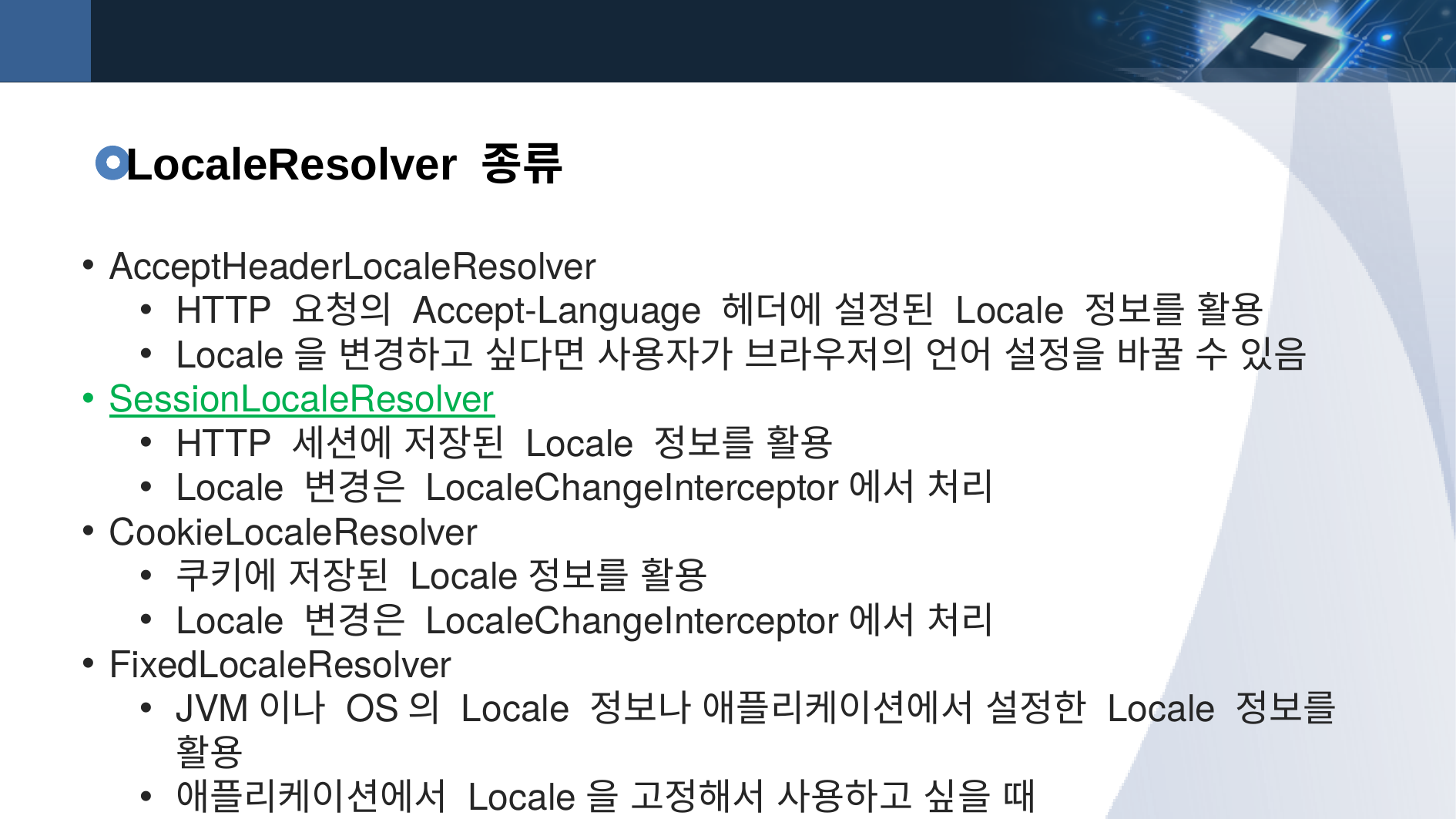

LocaleResolver 종류

AcceptHeaderLocaleResolver
HTTP 요청의 Accept-Language 헤더에 설정된 Locale 정보를 활용
Locale을 변경하고 싶다면 사용자가 브라우저의 언어 설정을 바꿀 수 있음
SessionLocaleResolver
HTTP 세션에 저장된 Locale 정보를 활용
Locale 변경은 LocaleChangeInterceptor에서 처리
CookieLocaleResolver
쿠키에 저장된 Locale정보를 활용
Locale 변경은 LocaleChangeInterceptor에서 처리
FixedLocaleResolver
JVM이나 OS의 Locale 정보나 애플리케이션에서 설정한 Locale 정보를 활용
애플리케이션에서 Locale을 고정해서 사용하고 싶을 때